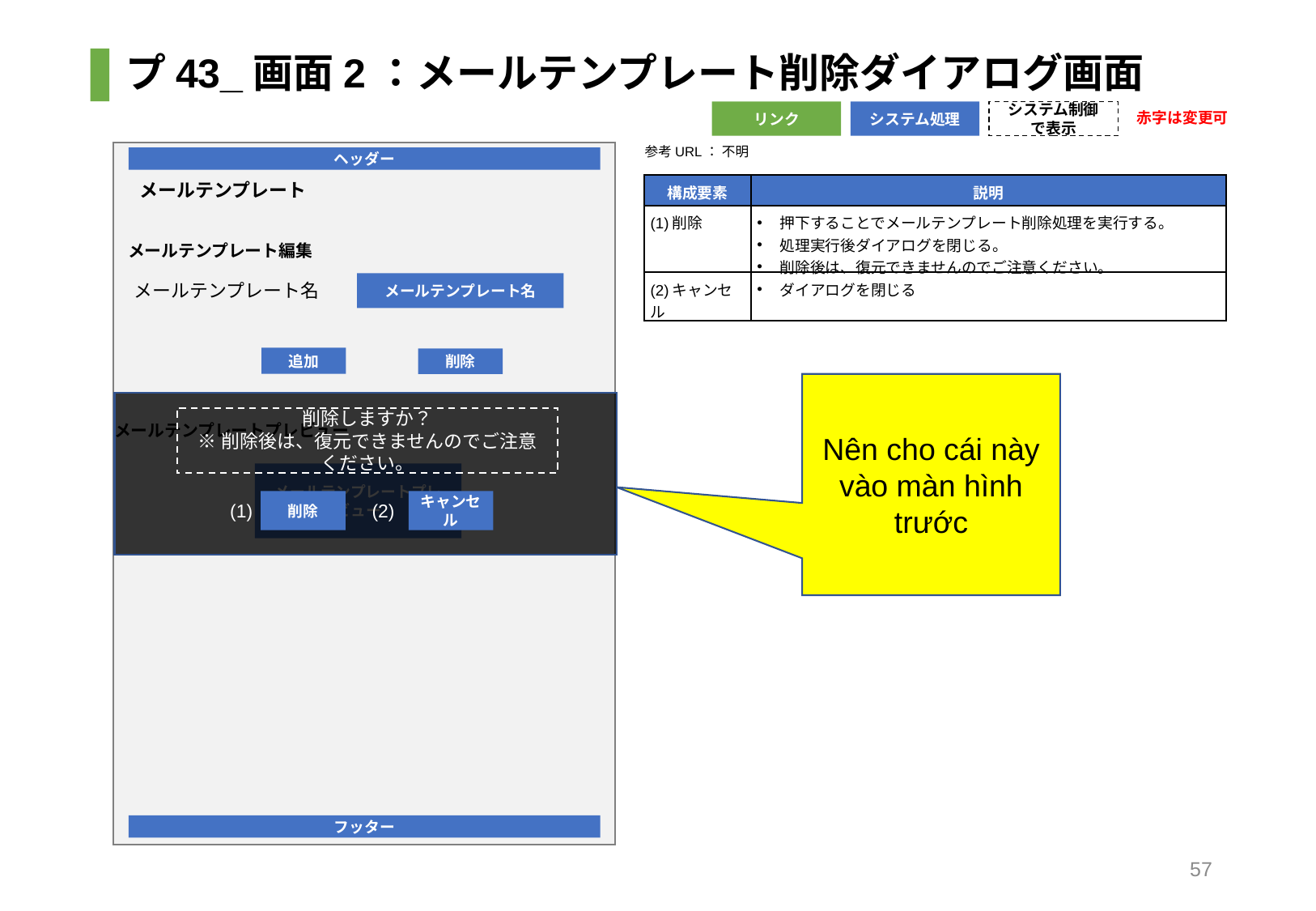

# プ43_画面2：メールテンプレート削除ダイアログ画面
赤字は変更可
リンク
システム処理
システム制御で表示
参考URL： 不明

ヘッダー
メールテンプレート
| 構成要素 | 説明 |
| --- | --- |
| (1)削除 | 押下することでメールテンプレート削除処理を実行する。 処理実行後ダイアログを閉じる。 削除後は、復元できませんのでご注意ください。 |
| (2)キャンセル | ダイアログを閉じる |
メールテンプレート編集
メールテンプレート名
メールテンプレート名
追加
削除
Nên cho cái này vào màn hình trước

削除しますか？
※削除後は、復元できませんのでご注意ください。
メールテンプレートプレビュー
メールテンプレートプレビュー
削除
キャンセル
(1)
(2)
フッター
57